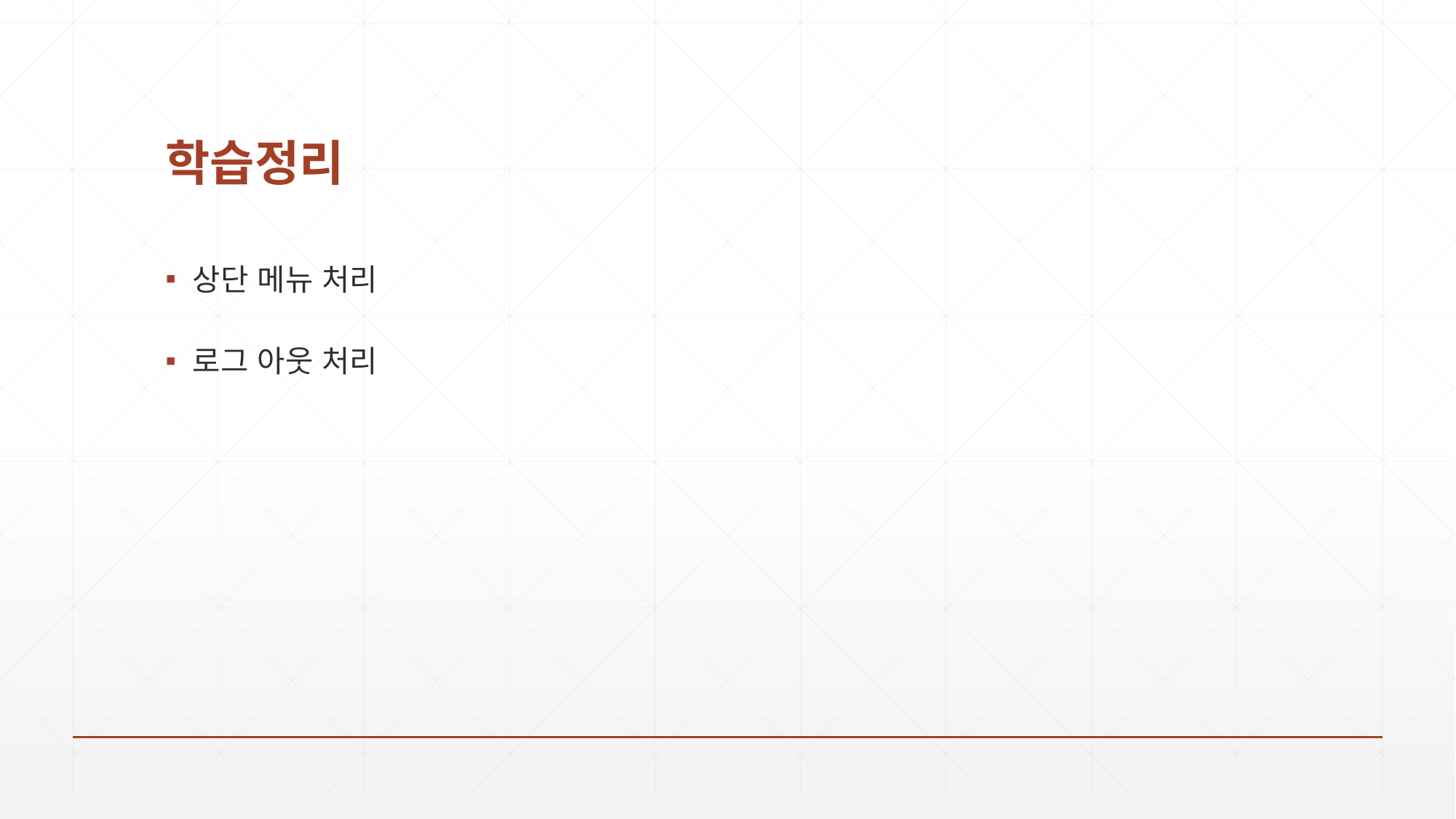

# 학습정리
상단 메뉴 처리
로그 아웃 처리